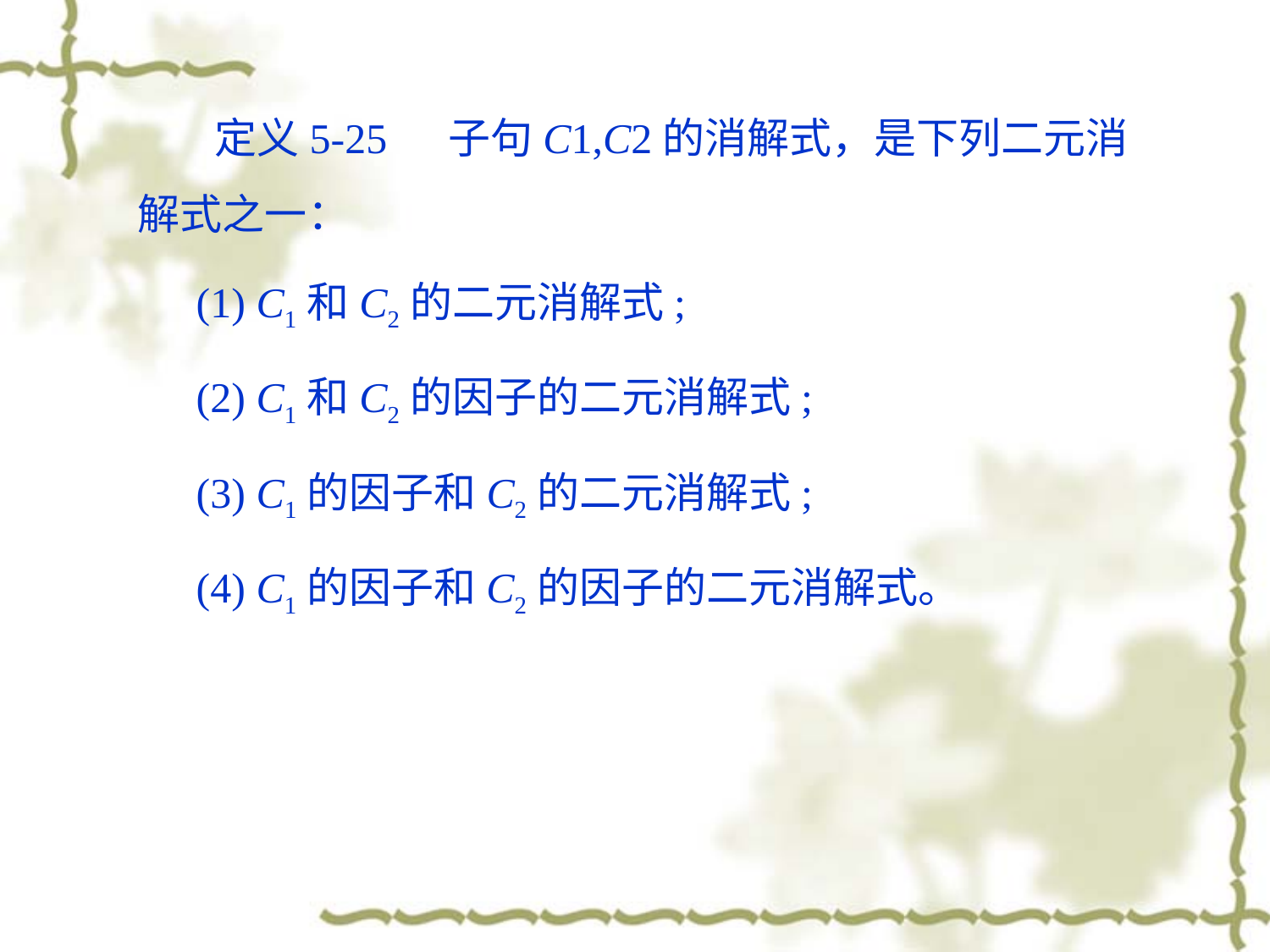

定义5-25  子句C1,C2的消解式，是下列二元消解式之一：
          (1) C1和C2的二元消解式;
          (2) C1和C2的因子的二元消解式;
          (3) C1的因子和C2的二元消解式;
          (4) C1的因子和C2的因子的二元消解式。